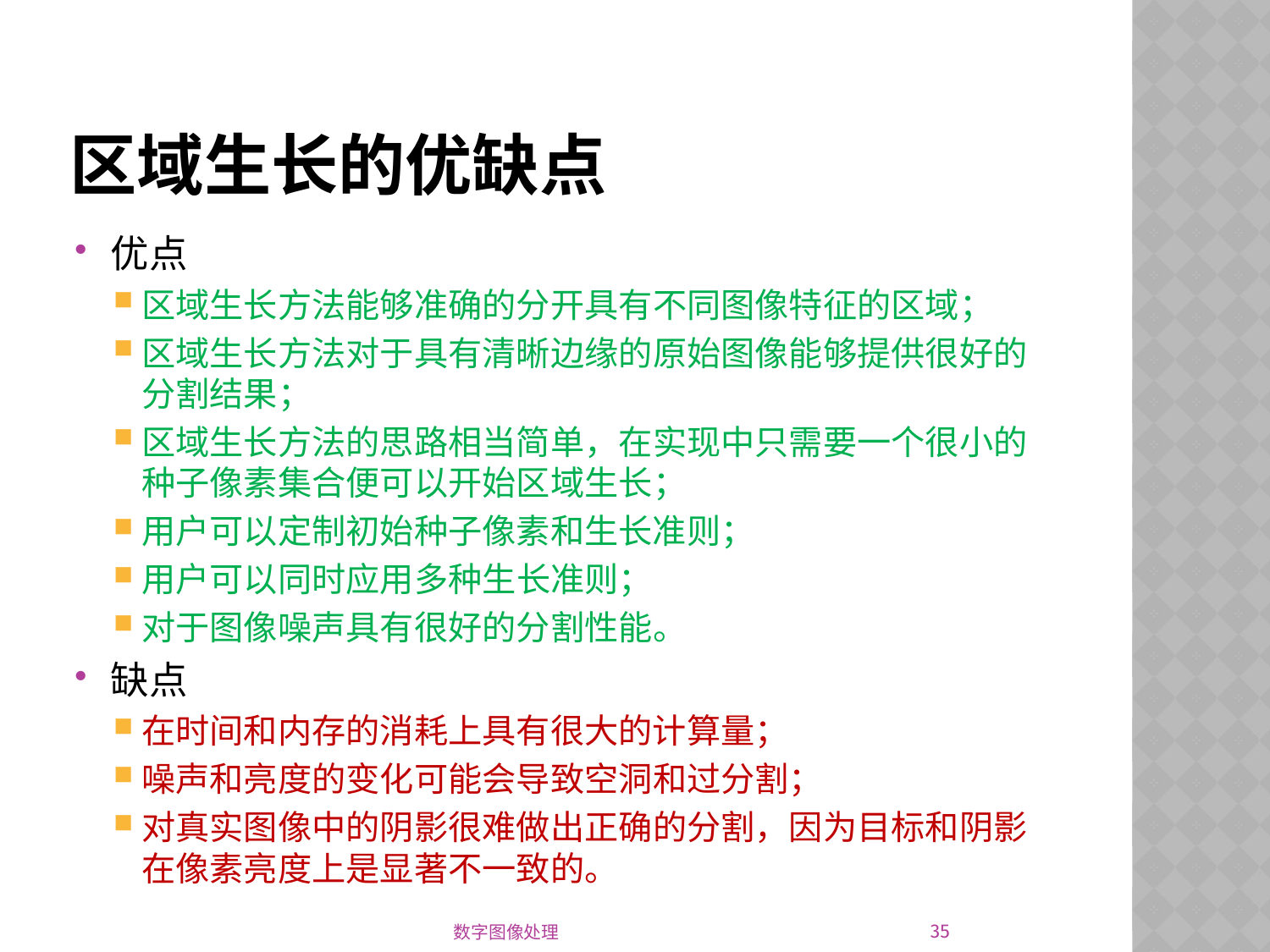

# 区域生长的优缺点
优点
区域生长方法能够准确的分开具有不同图像特征的区域；
区域生长方法对于具有清晰边缘的原始图像能够提供很好的分割结果；
区域生长方法的思路相当简单，在实现中只需要一个很小的种子像素集合便可以开始区域生长；
用户可以定制初始种子像素和生长准则；
用户可以同时应用多种生长准则；
对于图像噪声具有很好的分割性能。
缺点
在时间和内存的消耗上具有很大的计算量；
噪声和亮度的变化可能会导致空洞和过分割；
对真实图像中的阴影很难做出正确的分割，因为目标和阴影在像素亮度上是显著不一致的。
35
数字图像处理